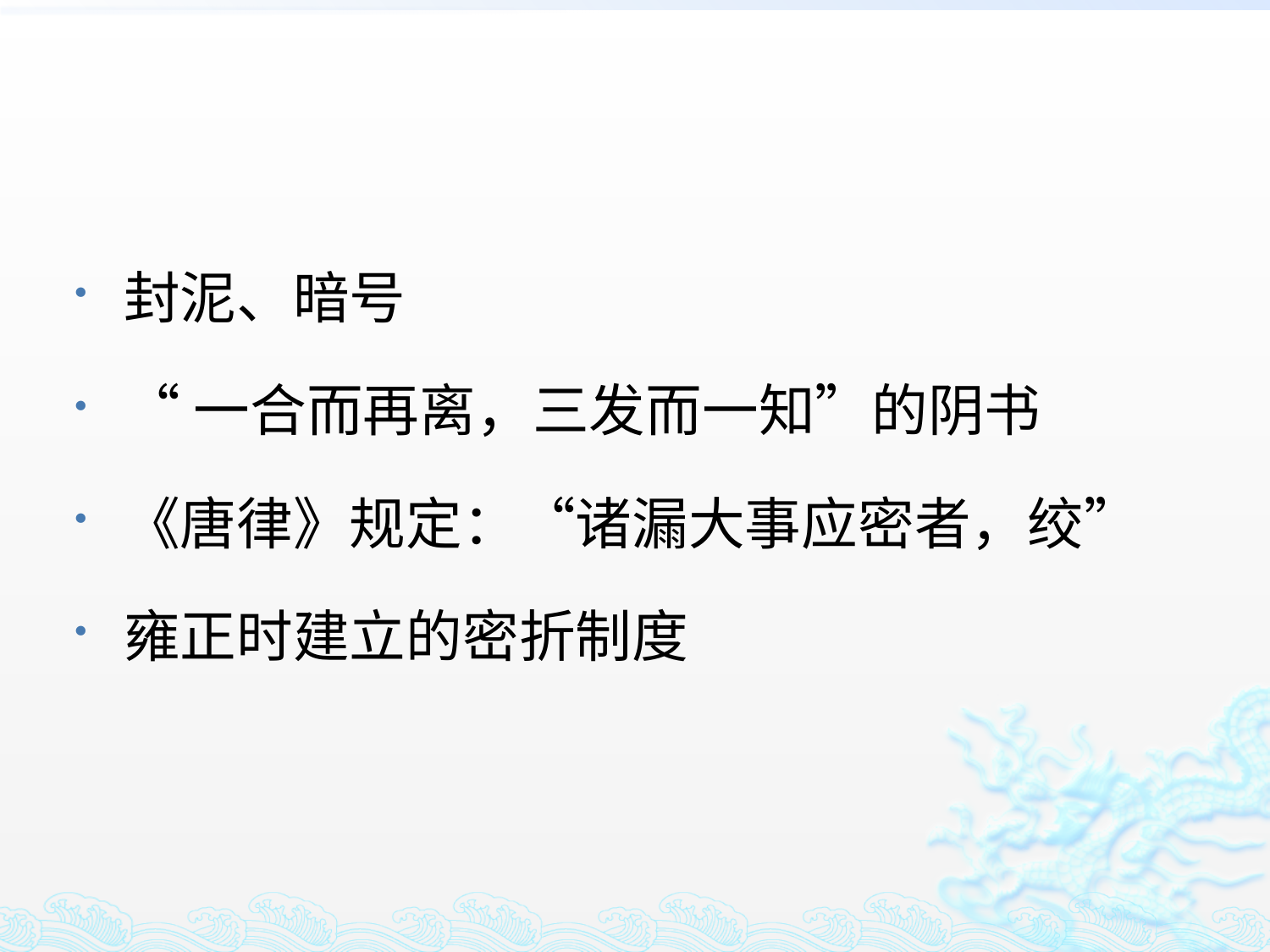

#
封泥、暗号
“一合而再离，三发而一知”的阴书
《唐律》规定：“诸漏大事应密者，绞”
雍正时建立的密折制度